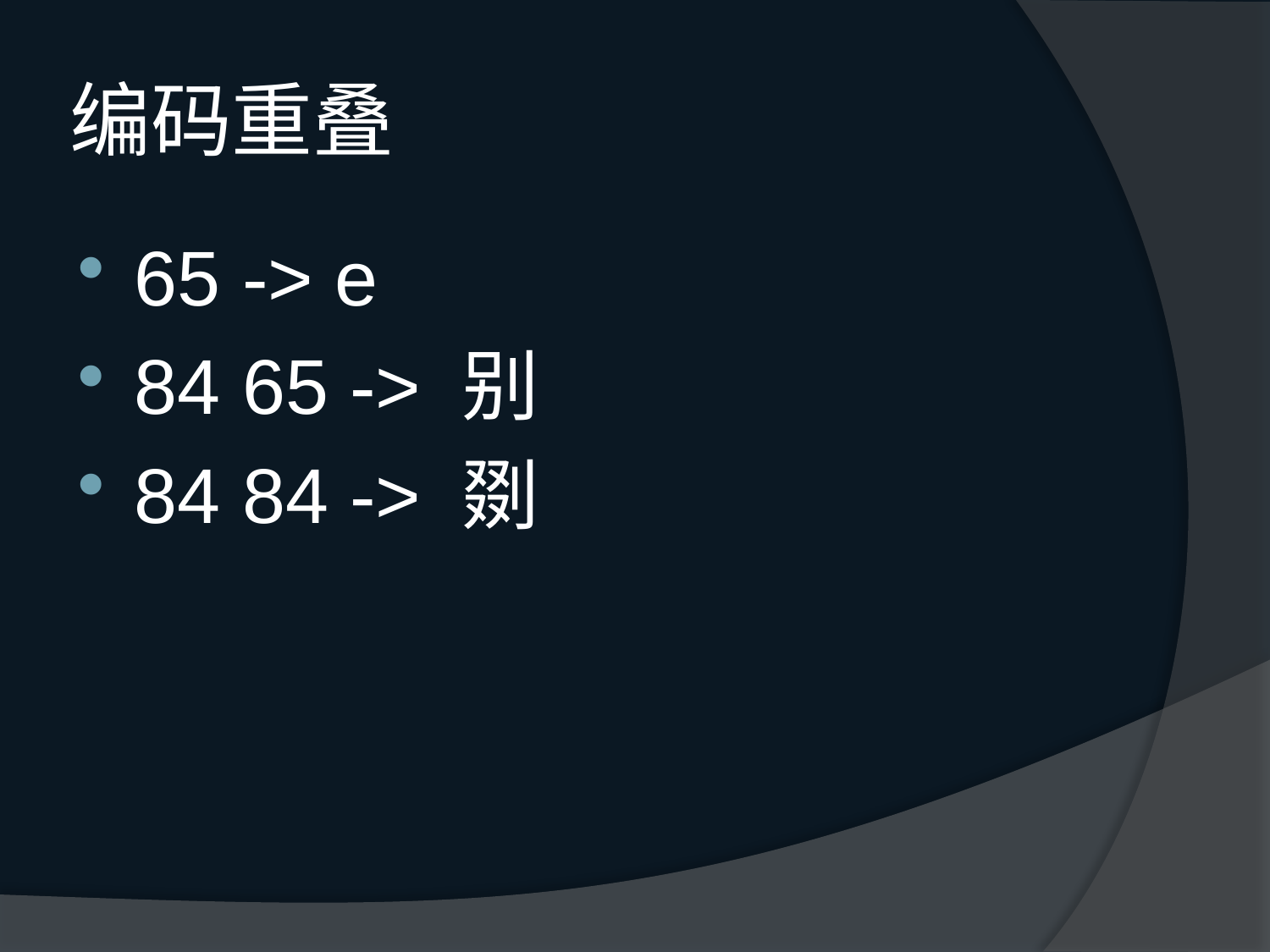

# 编码重叠
65 -> e
84 65 -> 别
84 84 -> 剟